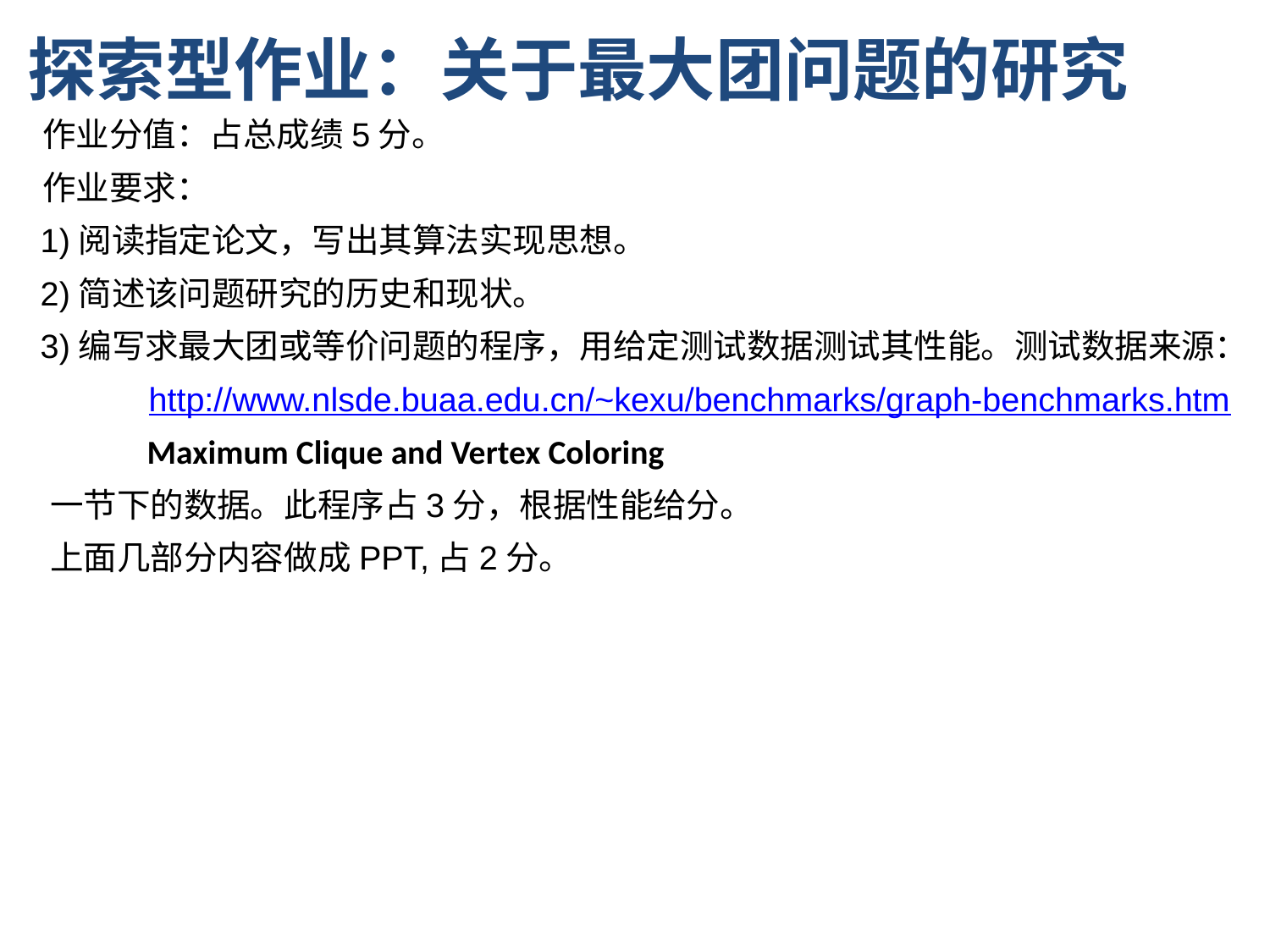

探索型作业：关于最大团问题的研究

   作业分值：占总成绩5分。
   作业要求：
   1)阅读指定论文，写出其算法实现思想。
   2)简述该问题研究的历史和现状。
   3)编写求最大团或等价问题的程序，用给定测试数据测试其性能。测试数据来源：
	 http://www.nlsde.buaa.edu.cn/~kexu/benchmarks/graph-benchmarks.htm
	 Maximum Clique and Vertex Coloring
    一节下的数据。此程序占3分，根据性能给分。
    上面几部分内容做成PPT,占2分。